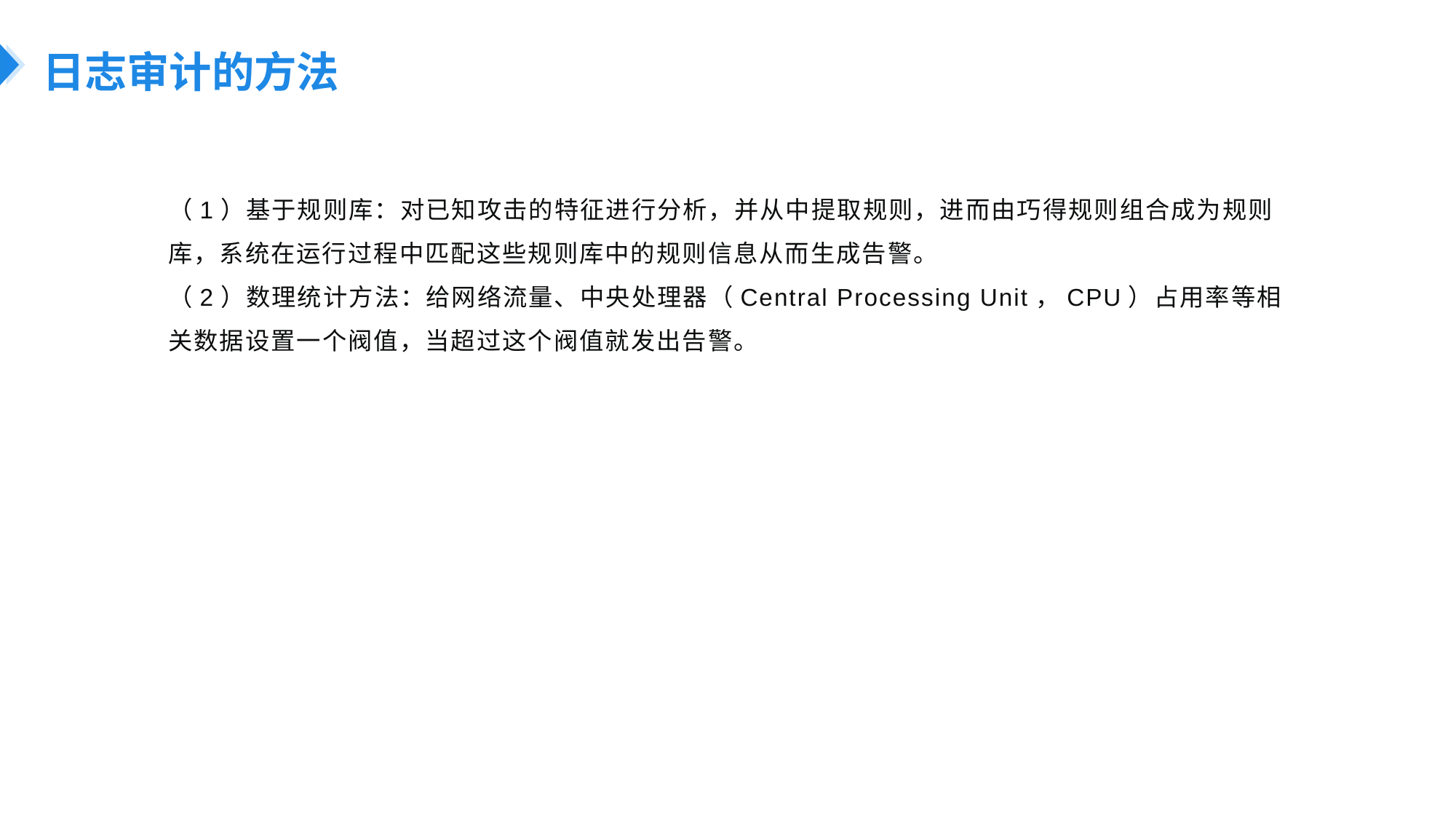

# 日志审计的方法
（1）基于规则库：对已知攻击的特征进行分析，并从中提取规则，进而由巧得规则组合成为规则库，系统在运行过程中匹配这些规则库中的规则信息从而生成告警。
（2）数理统计方法：给网络流量、中央处理器（Central Processing Unit，CPU）占用率等相关数据设置一个阀值，当超过这个阀值就发出告警。